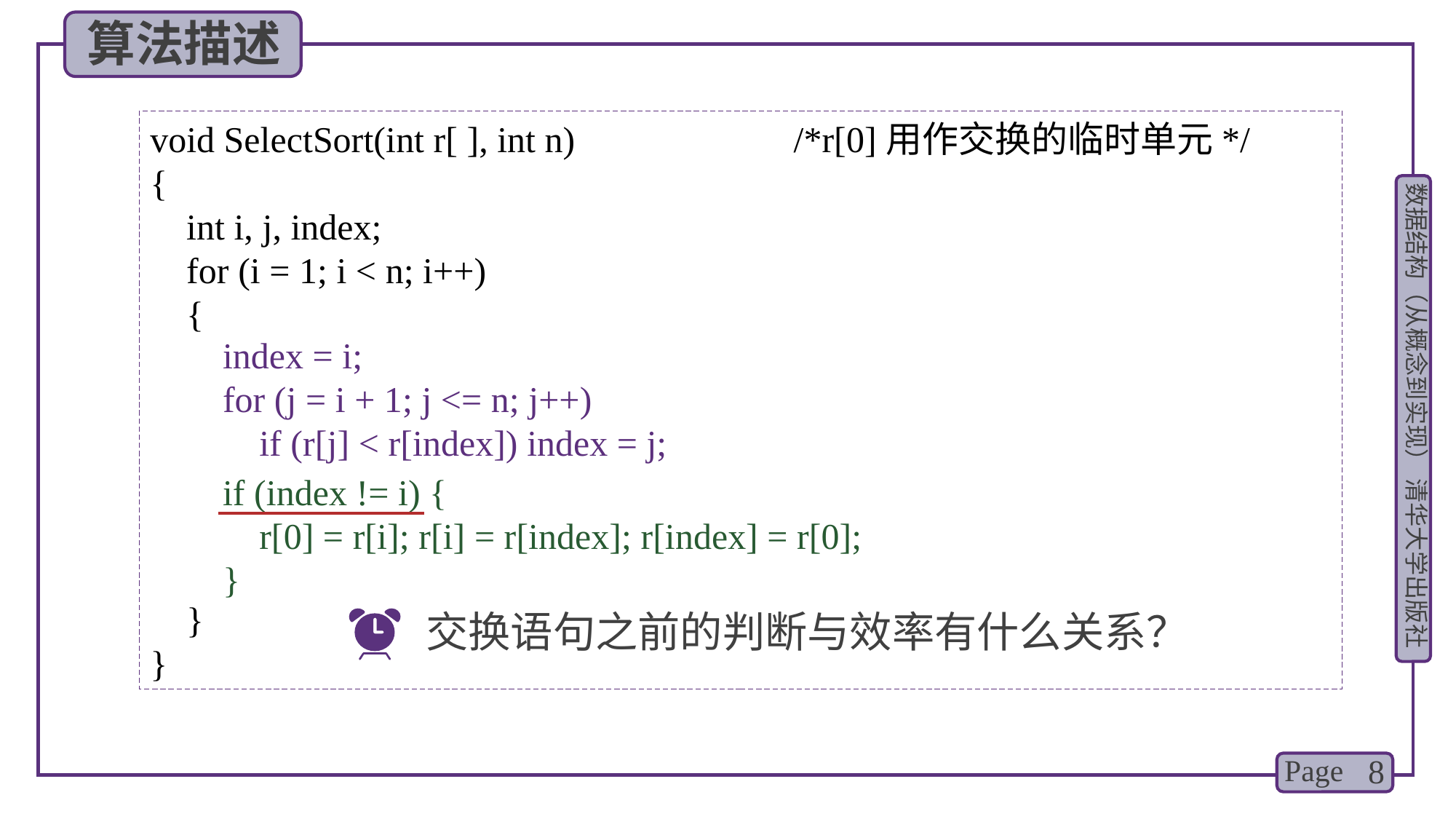

算法描述

void SelectSort(int r[ ], int n)                        /*r[0]用作交换的临时单元*/
{
    int i, j, index;
    for (i = 1; i < n; i++)
    {

    }
}
        index = i;
        for (j = i + 1; j <= n; j++)
            if (r[j] < r[index]) index = j;
        if (index != i) {
            r[0] = r[i]; r[i] = r[index]; r[index] = r[0];
        }
交换语句之前的判断与效率有什么关系？